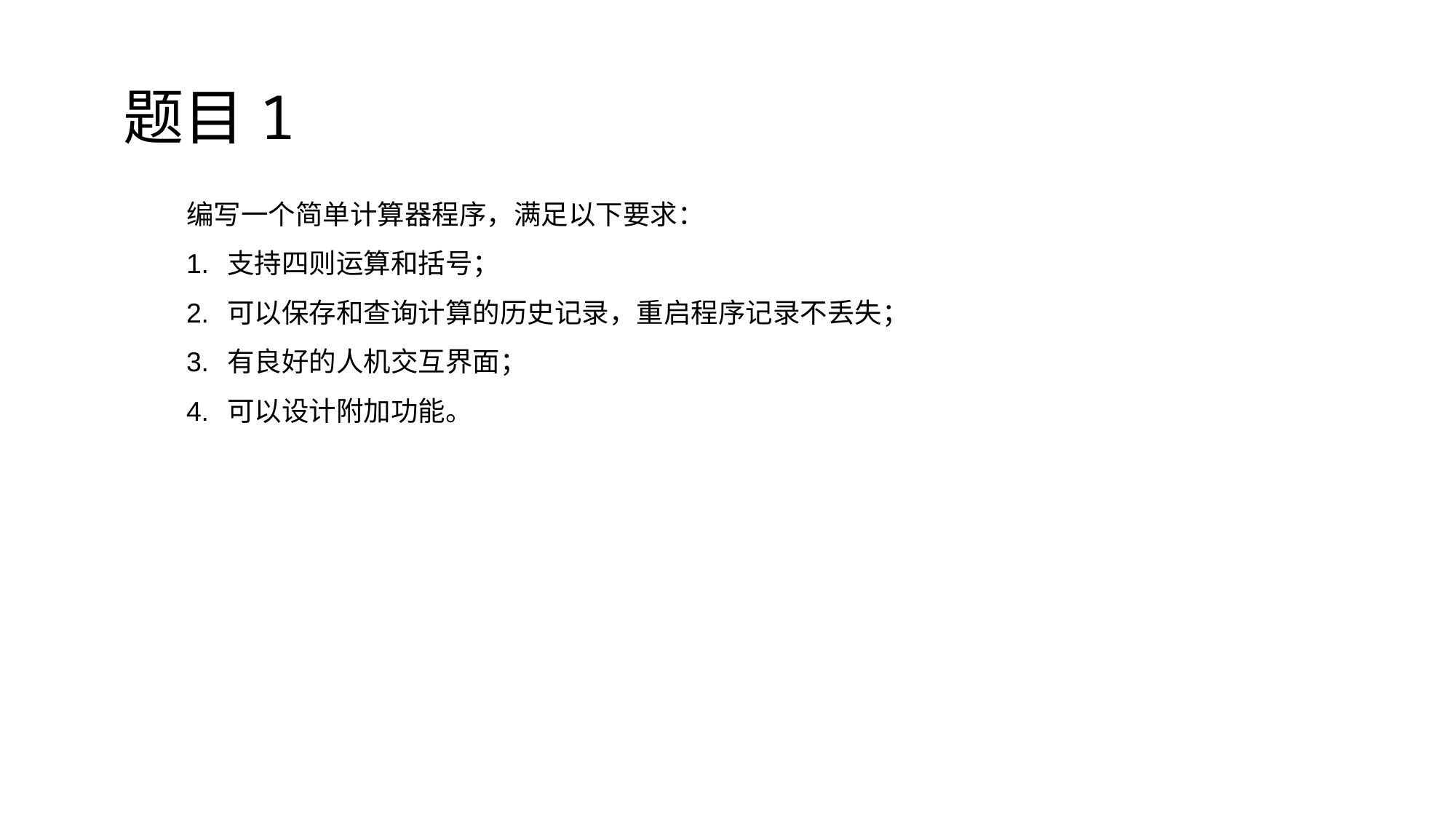

# 题目1
编写一个简单计算器程序，满足以下要求：
支持四则运算和括号；
可以保存和查询计算的历史记录，重启程序记录不丢失；
有良好的人机交互界面；
可以设计附加功能。